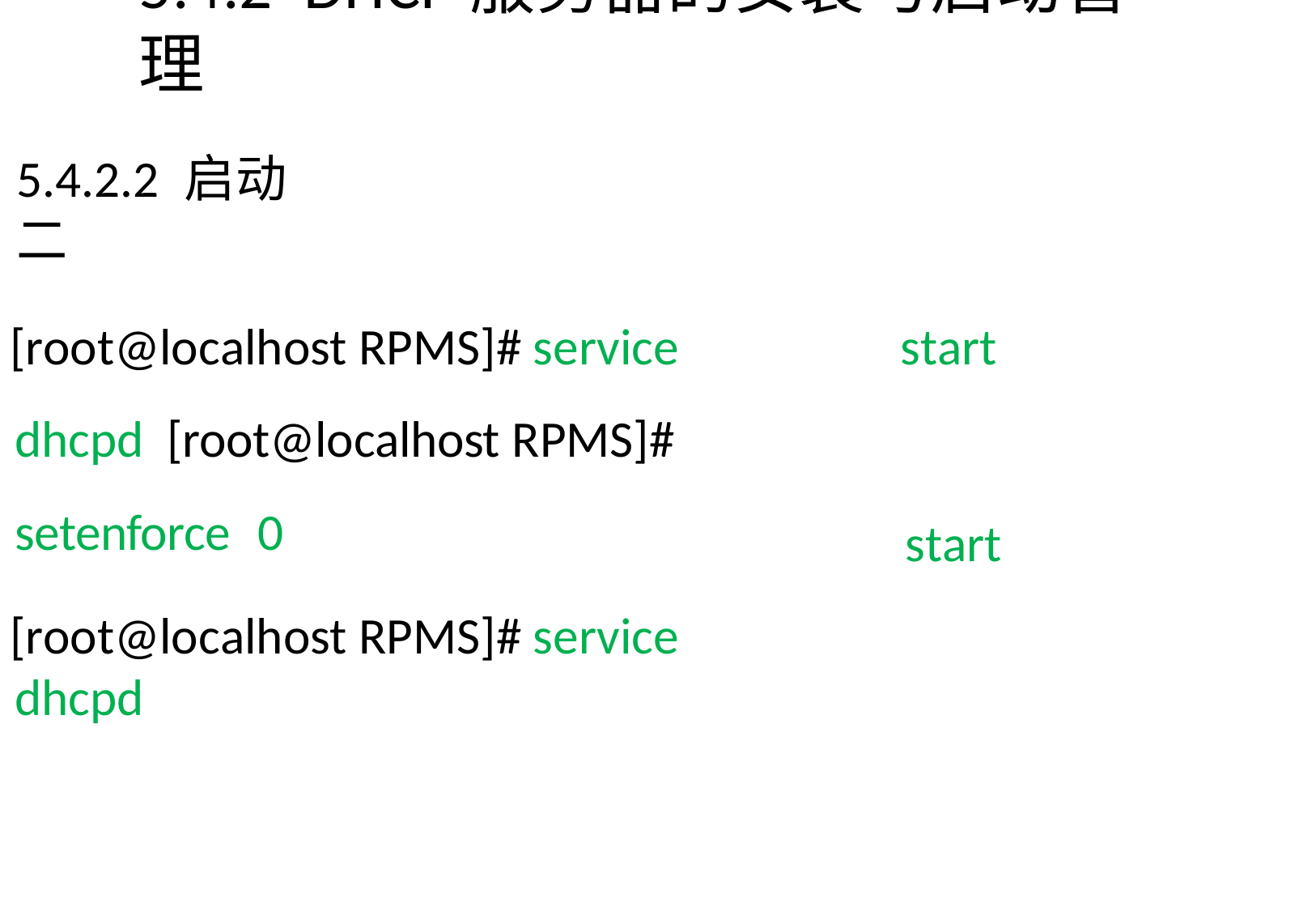

# 5.4.2	DHCP服务器的安装与启动管理
5.4.2.2	启动二
[root@localhost RPMS]# service	dhcpd  [root@localhost RPMS]# setenforce	0
[root@localhost RPMS]# service	dhcpd
start
start